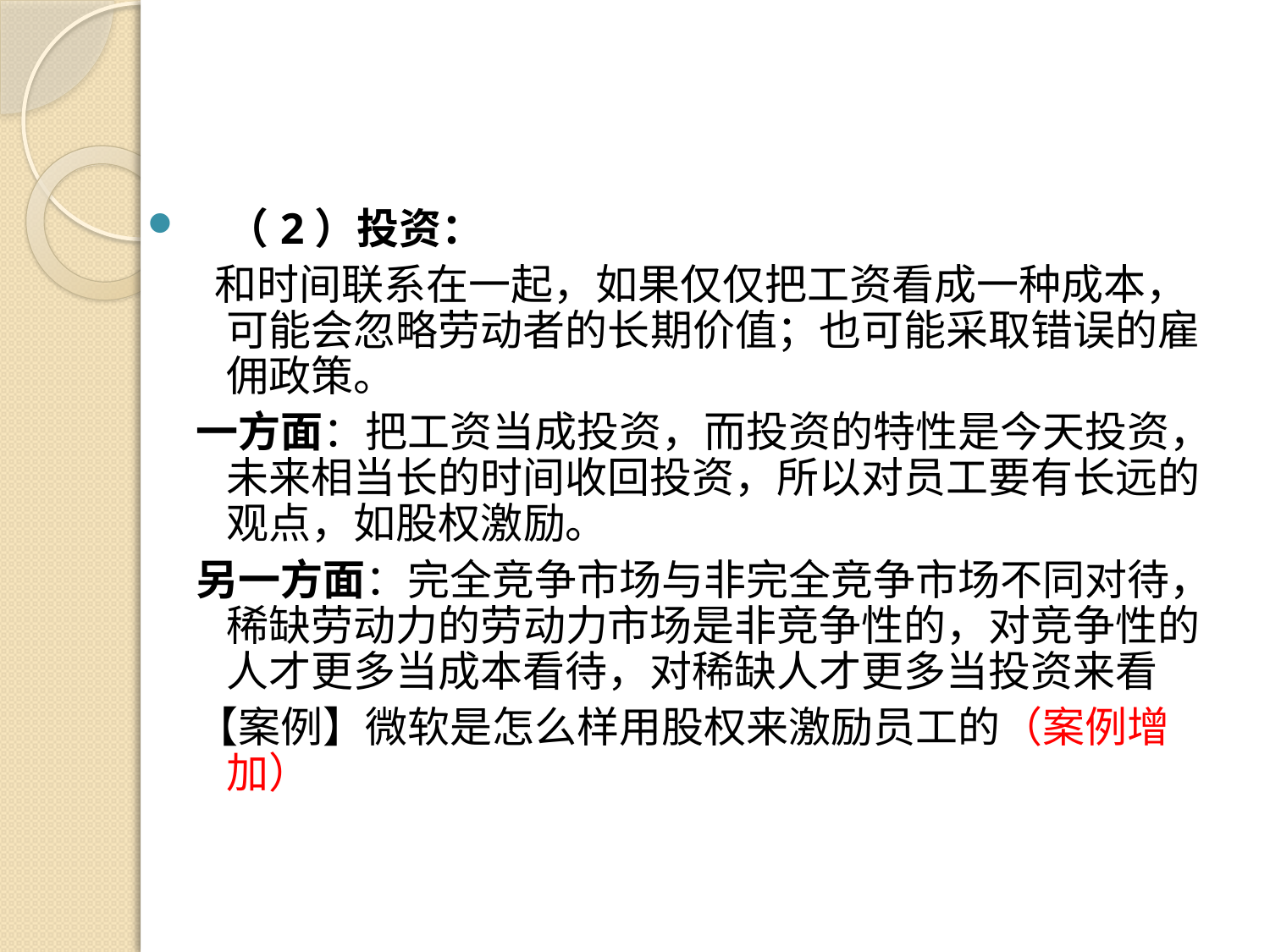

#
（2）投资：
      和时间联系在一起，如果仅仅把工资看成一种成本，可能会忽略劳动者的长期价值；也可能采取错误的雇佣政策。
    一方面：把工资当成投资，而投资的特性是今天投资，未来相当长的时间收回投资，所以对员工要有长远的观点，如股权激励。
    另一方面：完全竞争市场与非完全竞争市场不同对待，稀缺劳动力的劳动力市场是非竞争性的，对竞争性的人才更多当成本看待，对稀缺人才更多当投资来看
    【案例】微软是怎么样用股权来激励员工的（案例增加）

20